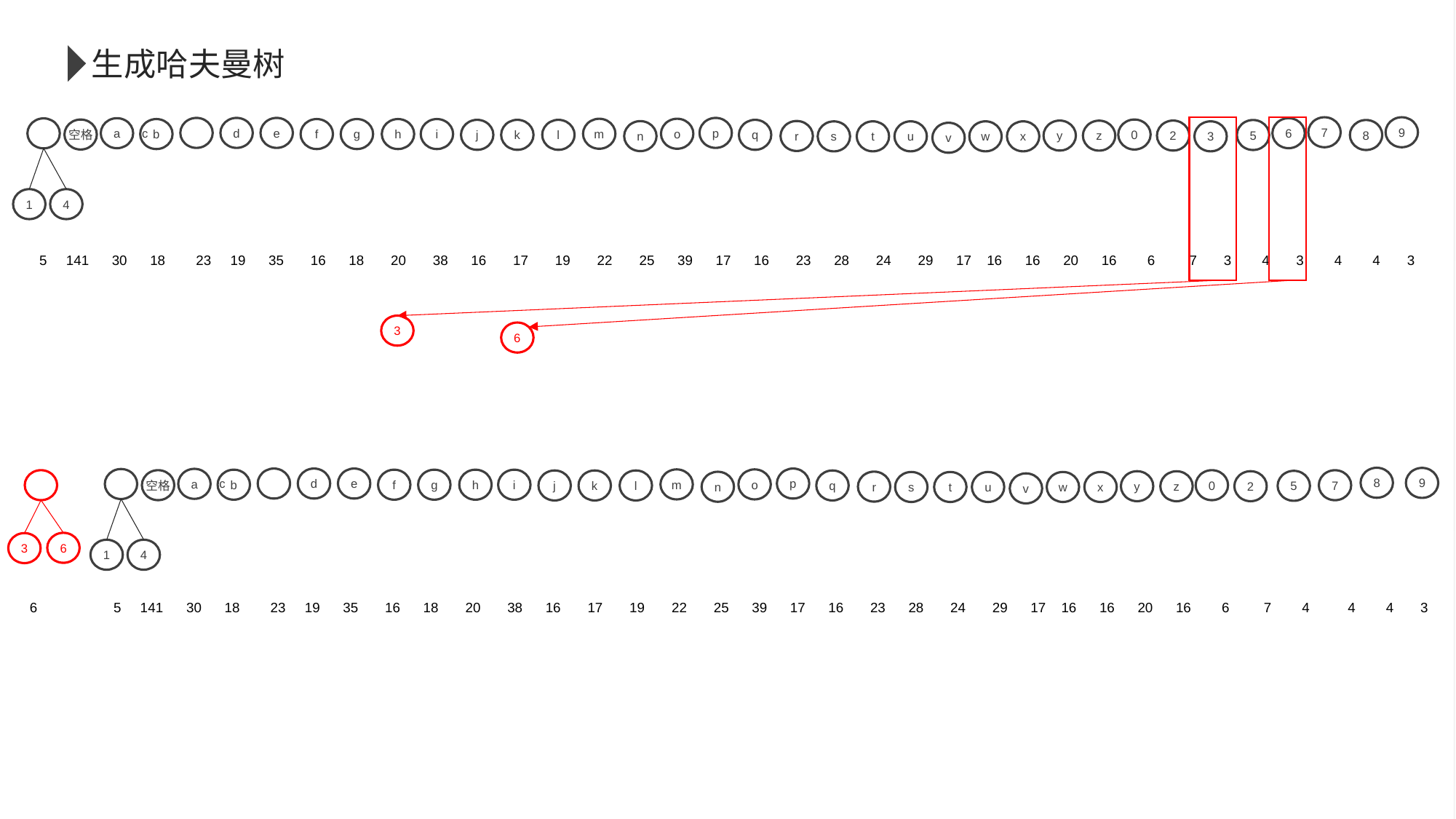

生成哈夫曼树

9
7
p
e
c
d
6
a

m
o
b
f
g
h
i
0
空格
q
j
k
l
5
8
y
2
z
r
n
u
w
x
3
t
s
v
1
4
   5     141      30      18        23     19      35       16      18       20       38      16       17       19       22       25      39      17      16       23      28       24       29      17    16      16      20      16        6         7       3        4       3        4        4       3
3
6
8
9
p
e
c
d
a

m
o
b
f
g
h
i

0
空格
7
q
j
k
l
5
y
2
z
r
n
u
w
x
t
s
v
6
3
1
4
   6                    5     141      30      18        23     19      35       16      18       20       38      16       17       19       22       25      39      17      16       23      28       24       29      17    16      16      20      16        6         7        4          4        4       3